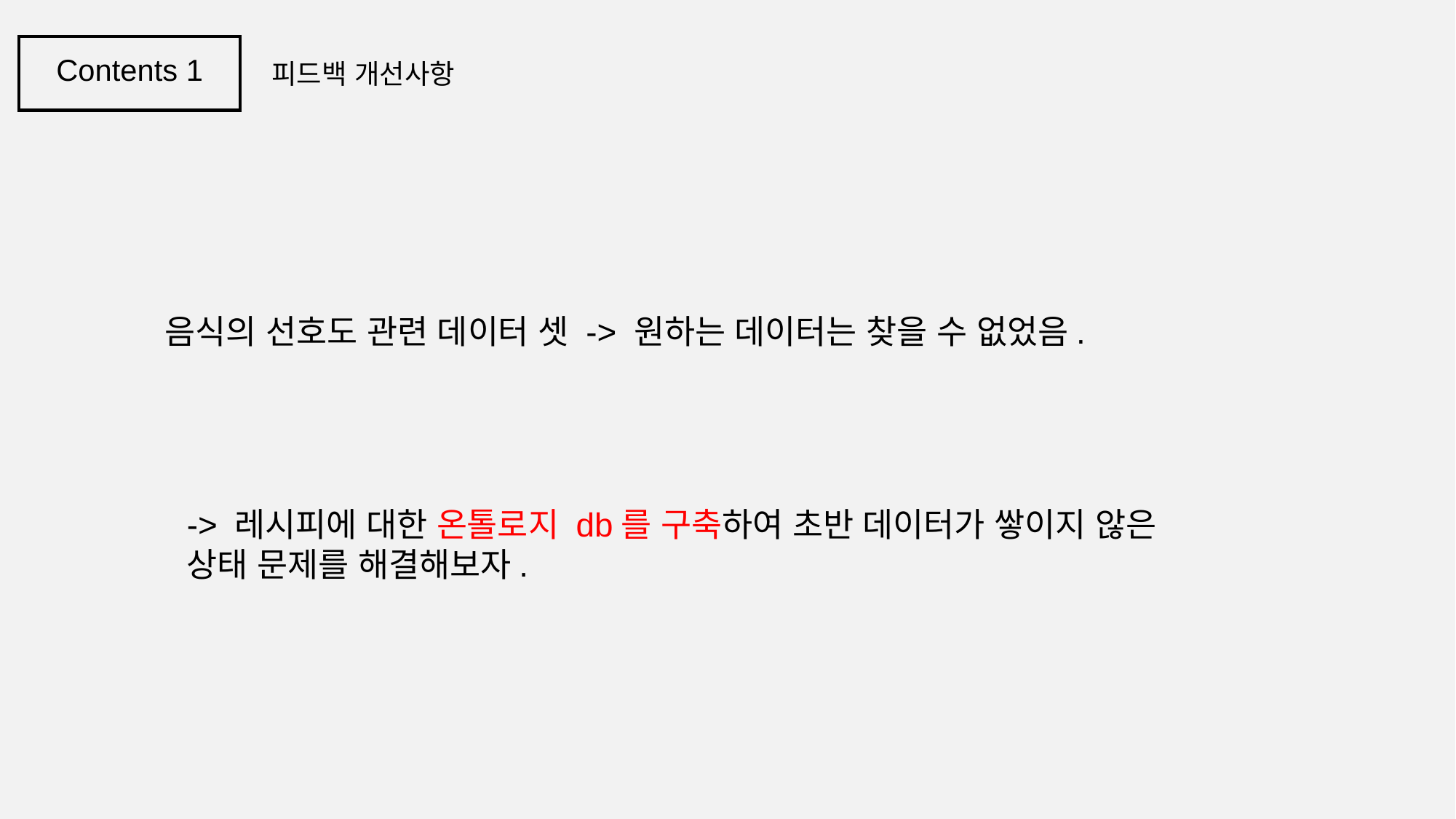

Contents 1

피드백 개선사항
음식의 선호도 관련 데이터 셋 -> 원하는 데이터는 찾을 수 없었음.
-> 레시피에 대한 온톨로지 db를 구축하여 초반 데이터가 쌓이지 않은 상태 문제를 해결해보자.